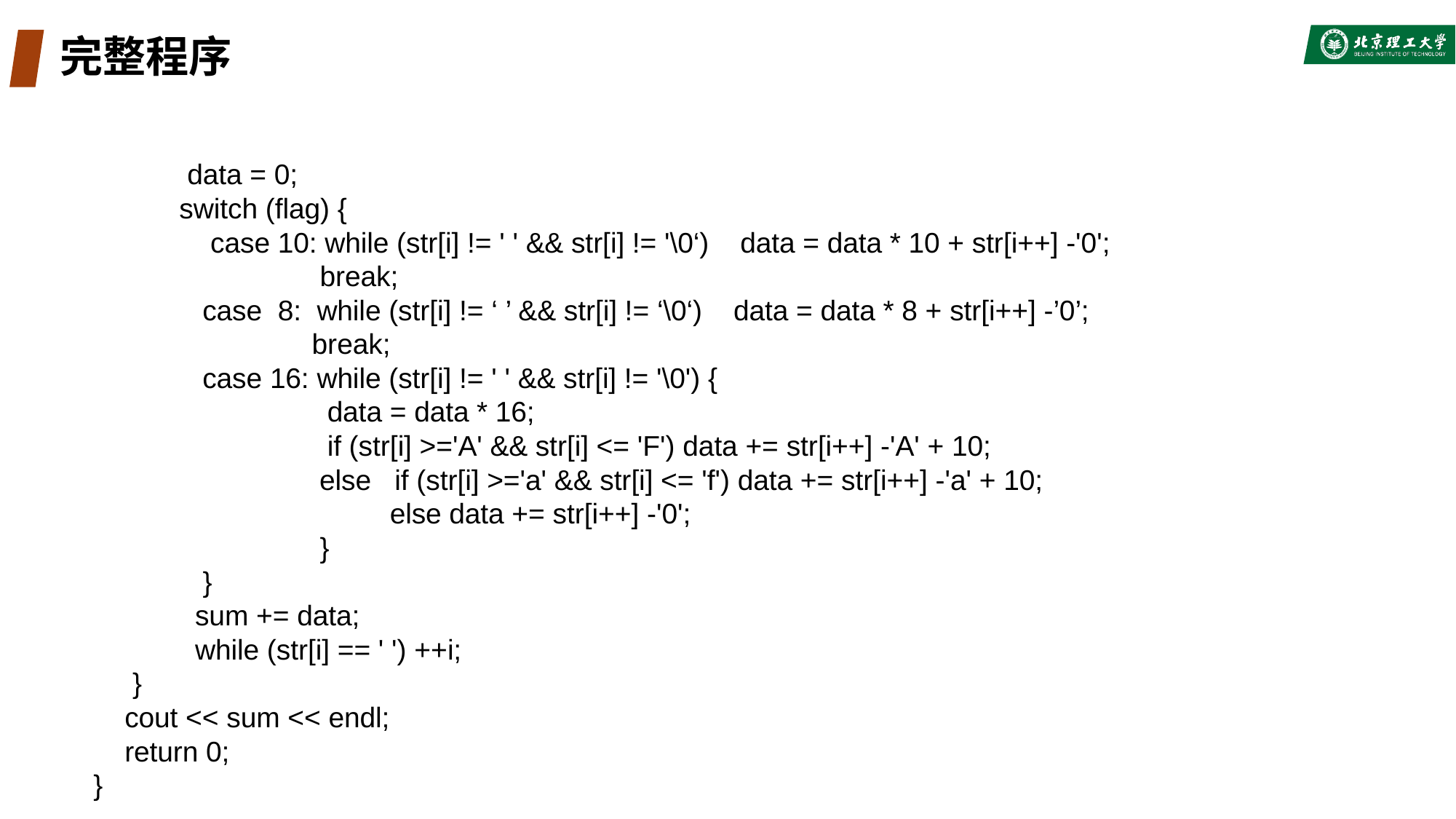

# 完整程序
            data = 0;
           switch (flag) {
	 case 10: while (str[i] != ' ' && str[i] != '\0‘)    data = data * 10 + str[i++] -'0';
	               break;
	case  8:  while (str[i] != ‘ ’ && str[i] != ‘\0‘)    data = data * 8 + str[i++] -’0’;
    	              break;
	case 16: while (str[i] != ' ' && str[i] != '\0') {
		  data = data * 16;
		  if (str[i] >='A' && str[i] <= 'F') data += str[i++] -'A' + 10;
		 else   if (str[i] >='a' && str[i] <= 'f') data += str[i++] -'a' + 10;
		          else data += str[i++] -'0';
	               }
              }
             sum += data;
             while (str[i] == ' ') ++i;
     }
    cout << sum << endl;
    return 0;
}